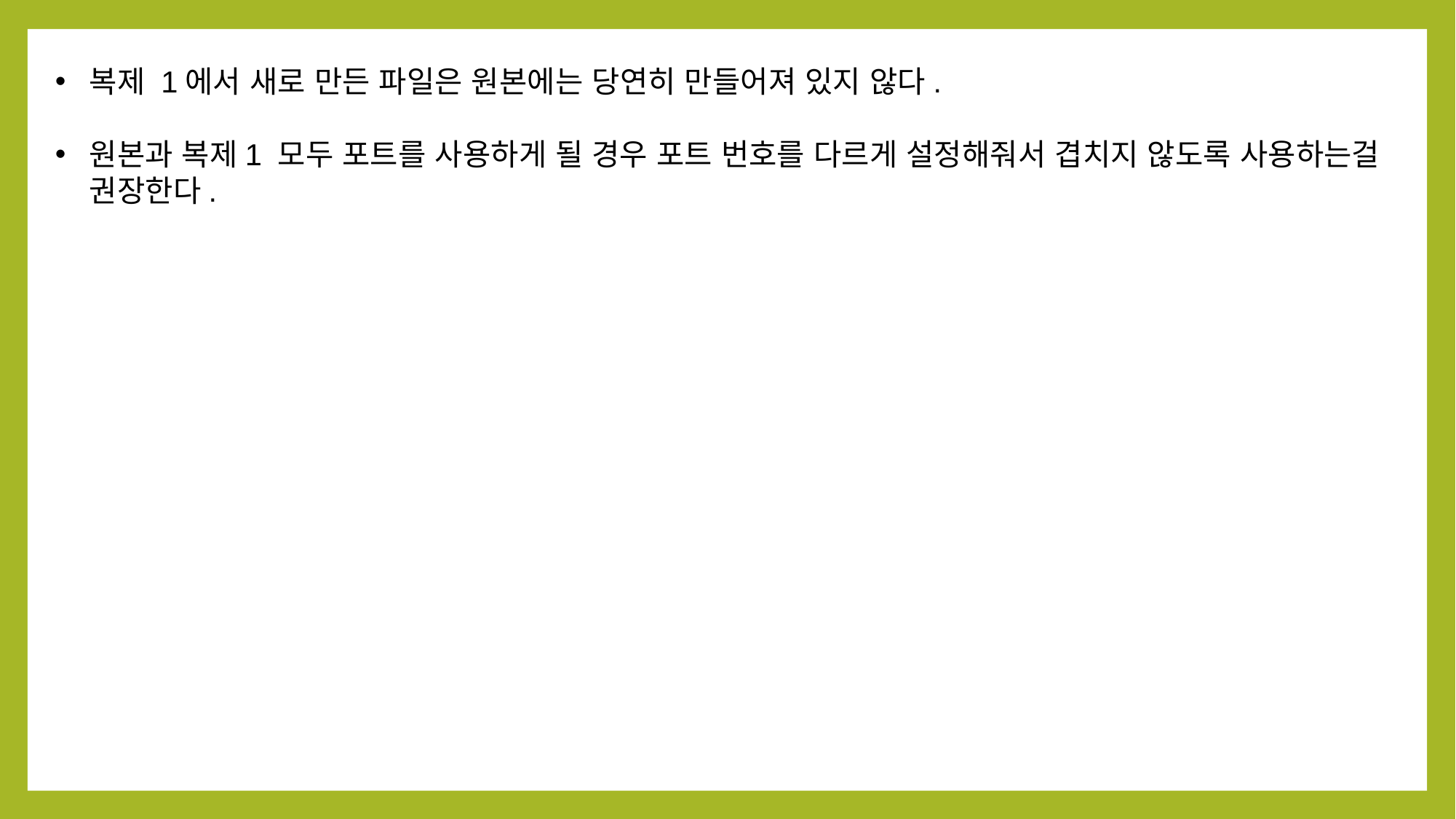

복제 1에서 새로 만든 파일은 원본에는 당연히 만들어져 있지 않다.

원본과 복제1 모두 포트를 사용하게 될 경우 포트 번호를 다르게 설정해줘서 겹치지 않도록 사용하는걸 권장한다.